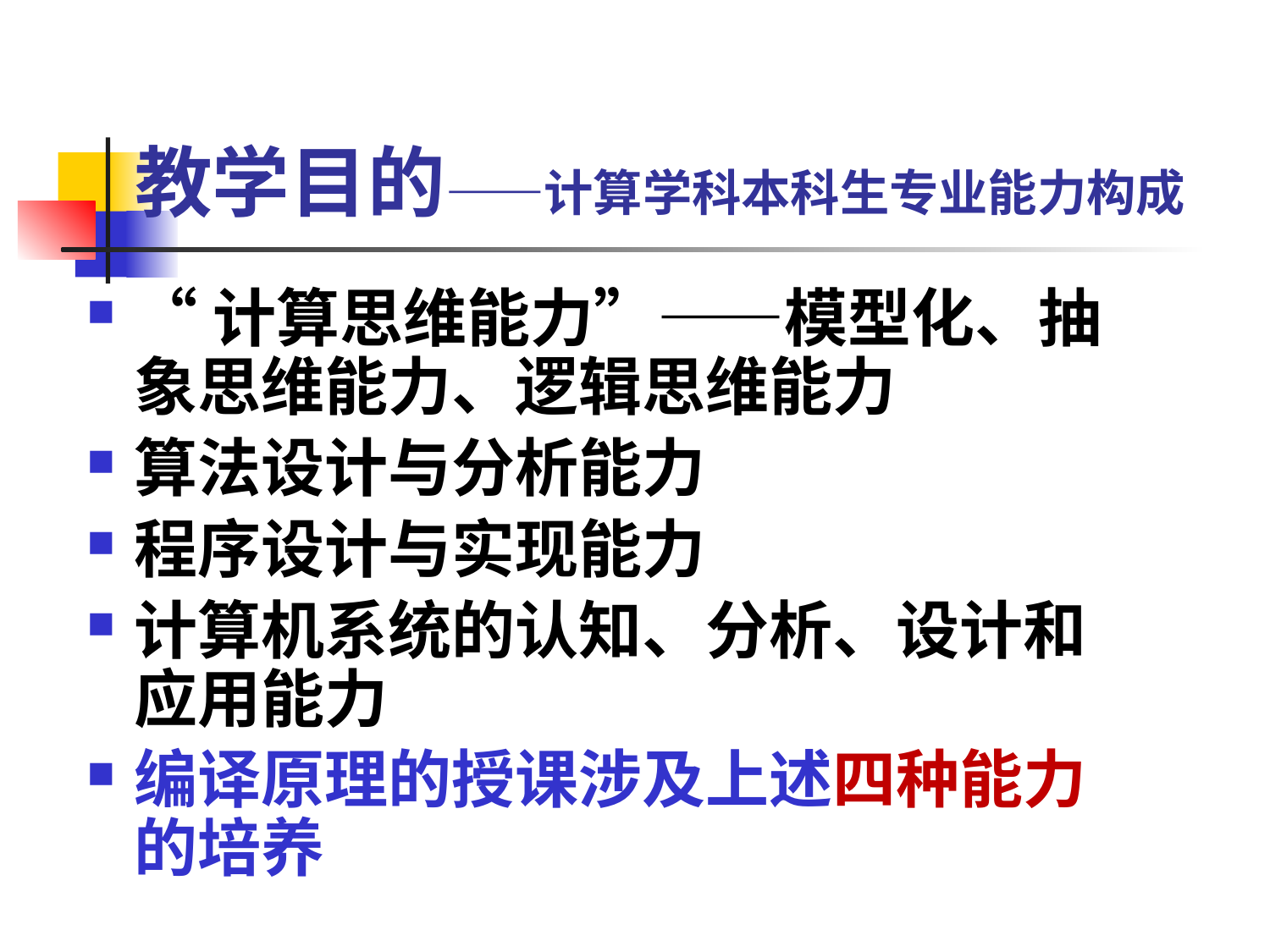

# 教学目的——计算学科本科生专业能力构成
“计算思维能力”——模型化、抽象思维能力、逻辑思维能力
算法设计与分析能力
程序设计与实现能力
计算机系统的认知、分析、设计和应用能力
编译原理的授课涉及上述四种能力的培养